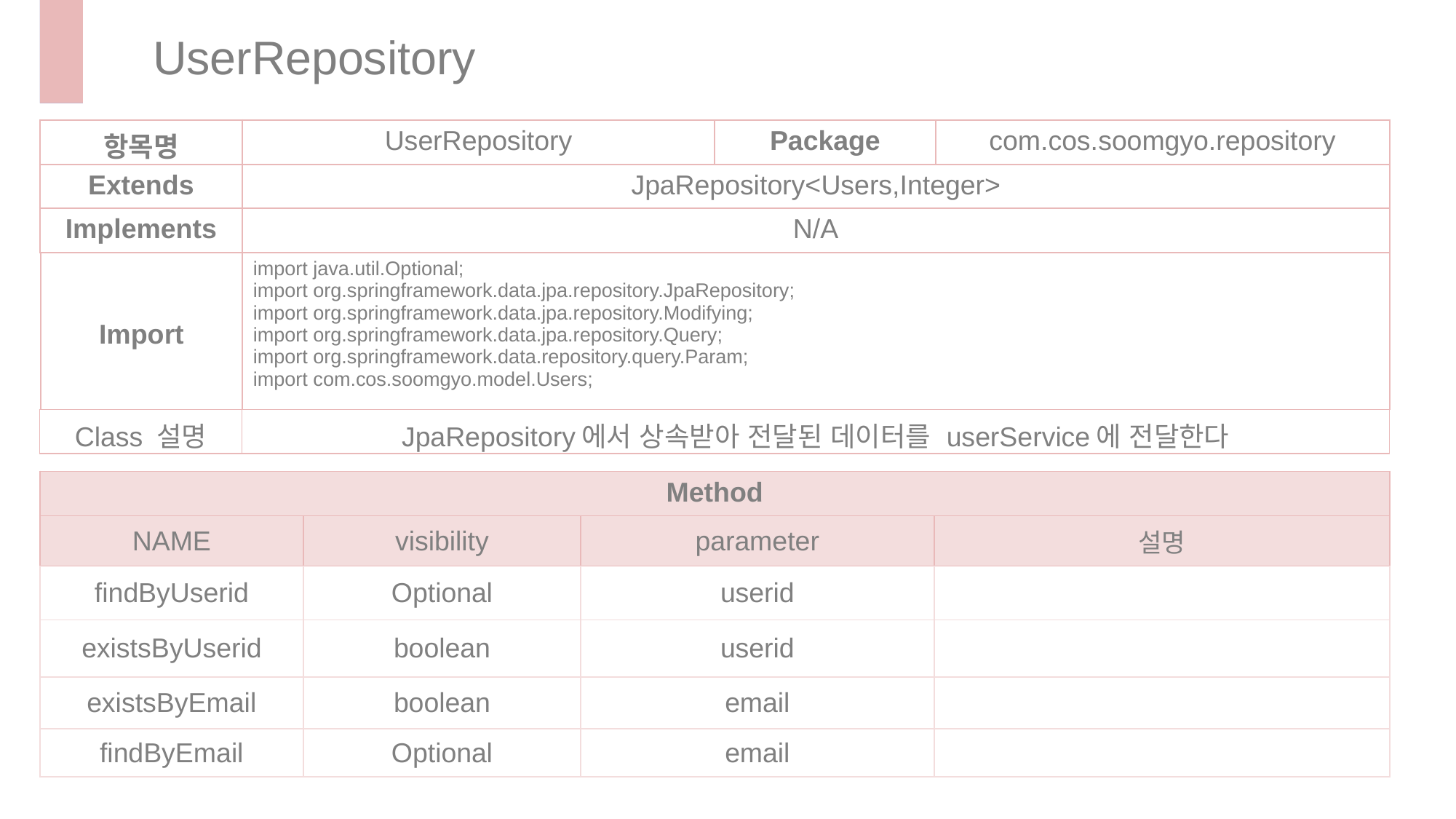

UserRepository
| 항목명 | UserRepository | Package | com.cos.soomgyo.repository |
| --- | --- | --- | --- |
| Extends | JpaRepository<Users,Integer> |
| --- | --- |
| Implements | N/A |
| --- | --- |
| Import | import java.util.Optional; import org.springframework.data.jpa.repository.JpaRepository; import org.springframework.data.jpa.repository.Modifying; import org.springframework.data.jpa.repository.Query; import org.springframework.data.repository.query.Param; import com.cos.soomgyo.model.Users; |
| --- | --- |
| Class 설명 | JpaRepository에서 상속받아 전달된 데이터를 userService에 전달한다 |
| --- | --- |
| Method |
| --- |
| NAME | visibility | parameter | 설명 |
| --- | --- | --- | --- |
| findByUserid | Optional | userid |  |
| existsByUserid | boolean | userid |  |
| existsByEmail | boolean | email |  |
| findByEmail | Optional | email |  |